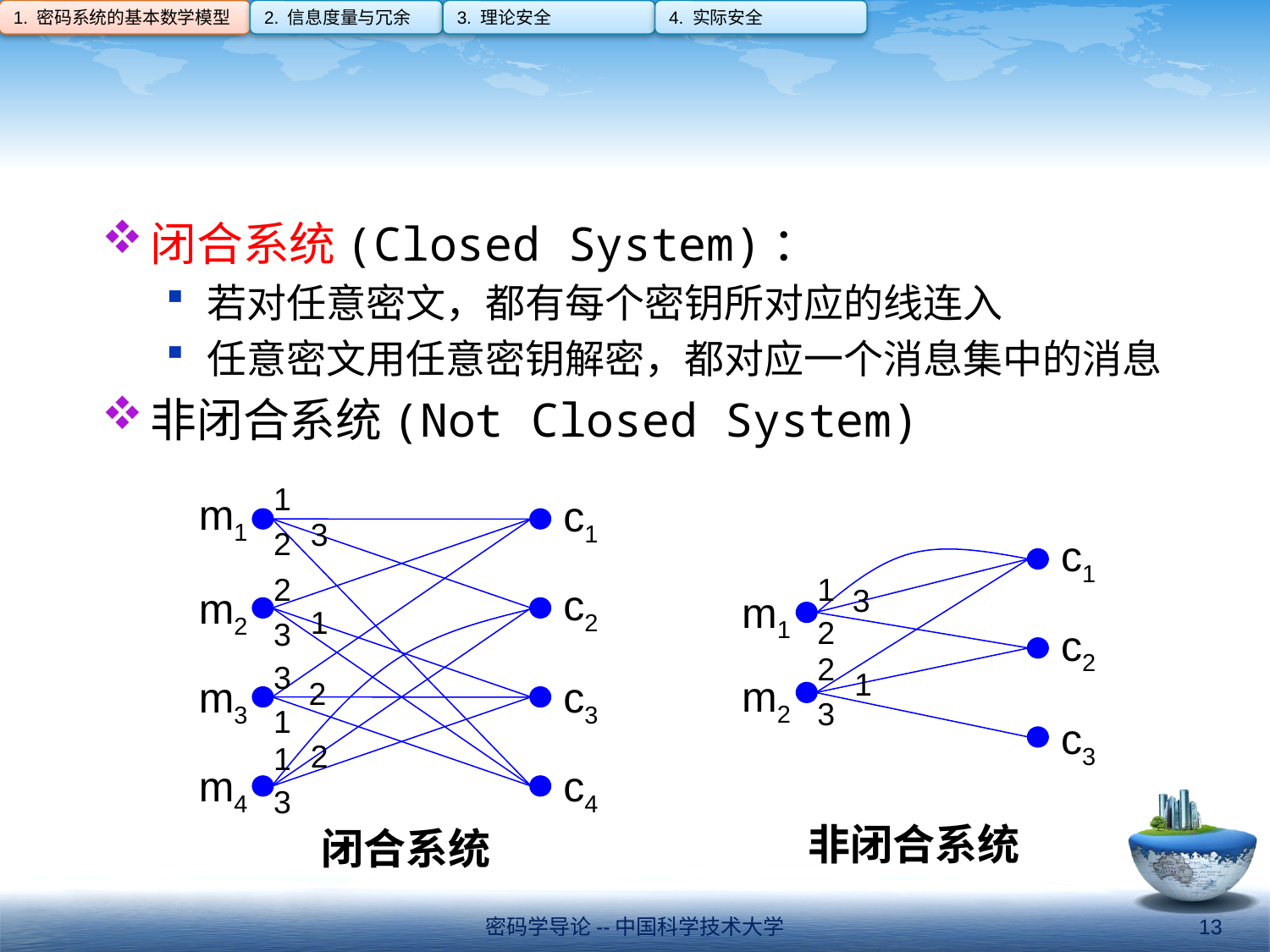

1. 密码系统的基本数学模型
2. 信息度量与冗余
3. 理论安全
4. 实际安全
#
闭合系统(Closed System)：
若对任意密文，都有每个密钥所对应的线连入
任意密文用任意密钥解密，都对应一个消息集中的消息
非闭合系统(Not Closed System)
1
m1
c1
3

2

2
c2
m2
1
3
3
m3
c3
2
1
2
1
m4
c4
3
c1

1
3
m1
2
c2
2
1
m2
3
c3
非闭合系统
闭合系统
密码学导论--中国科学技术大学
13